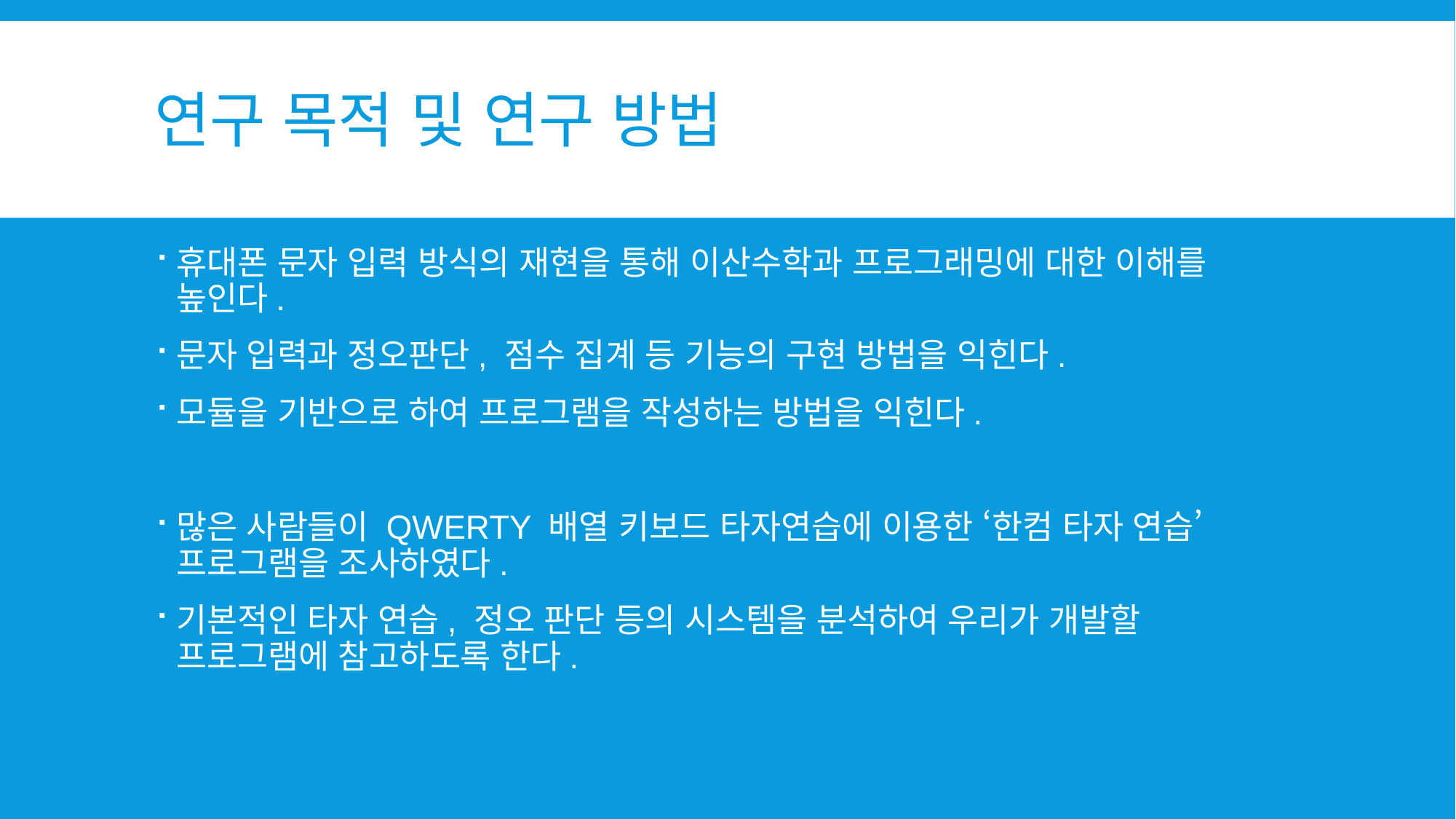

# 연구 목적 및 연구 방법
휴대폰 문자 입력 방식의 재현을 통해 이산수학과 프로그래밍에 대한 이해를 높인다.
문자 입력과 정오판단, 점수 집계 등 기능의 구현 방법을 익힌다.
모듈을 기반으로 하여 프로그램을 작성하는 방법을 익힌다.

많은 사람들이 QWERTY 배열 키보드 타자연습에 이용한 ‘한컴 타자 연습’ 프로그램을 조사하였다.
기본적인 타자 연습, 정오 판단 등의 시스템을 분석하여 우리가 개발할 프로그램에 참고하도록 한다.